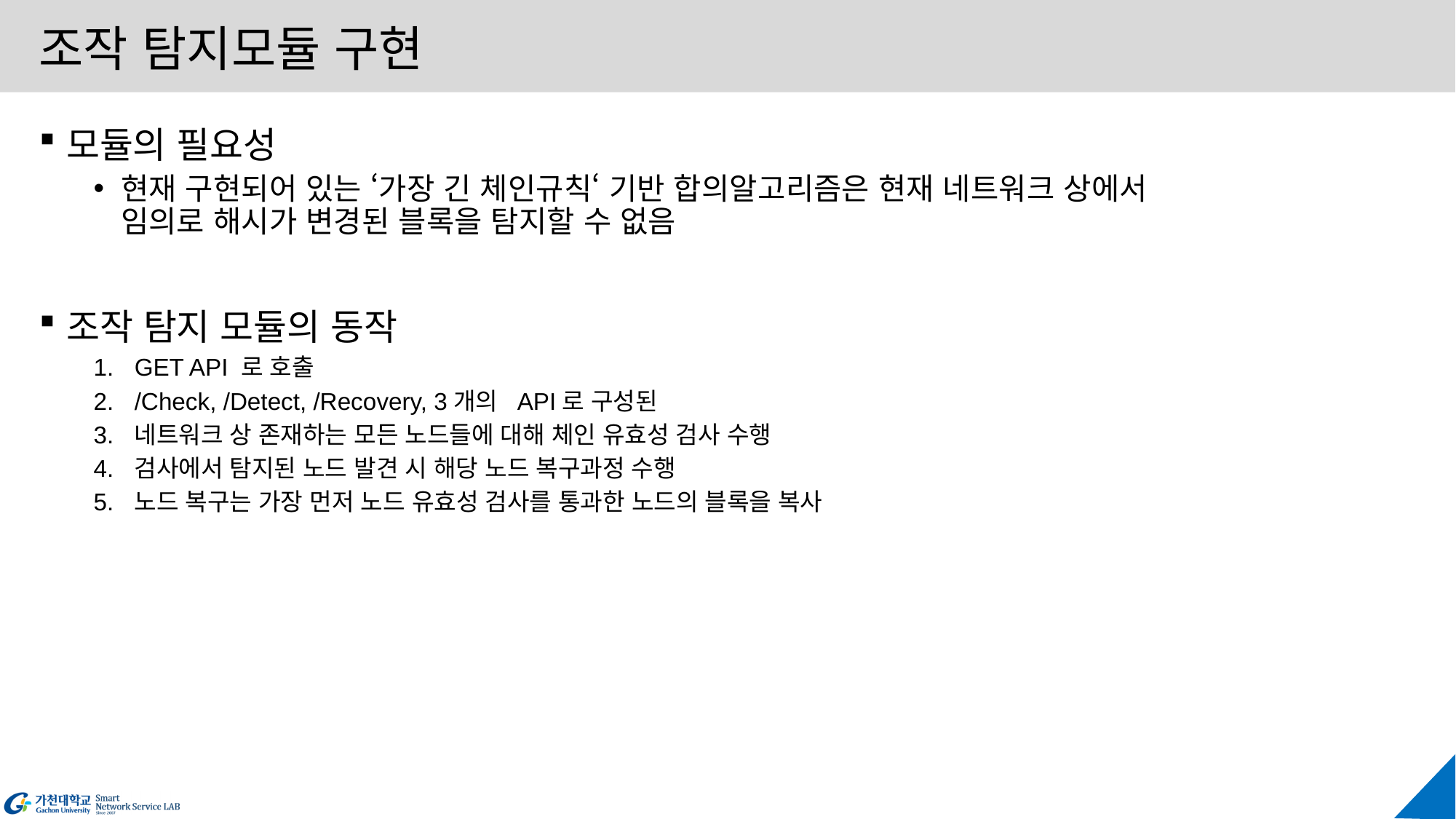

# 조작 탐지모듈 구현
모듈의 필요성
현재 구현되어 있는 ‘가장 긴 체인규칙‘ 기반 합의알고리즘은 현재 네트워크 상에서
임의로 해시가 변경된 블록을 탐지할 수 없음

조작 탐지 모듈의 동작
GET API 로 호출
/Check, /Detect, /Recovery, 3개의  API로 구성된
네트워크 상 존재하는 모든 노드들에 대해 체인 유효성 검사 수행
검사에서 탐지된 노드 발견 시 해당 노드 복구과정 수행
노드 복구는 가장 먼저 노드 유효성 검사를 통과한 노드의 블록을 복사